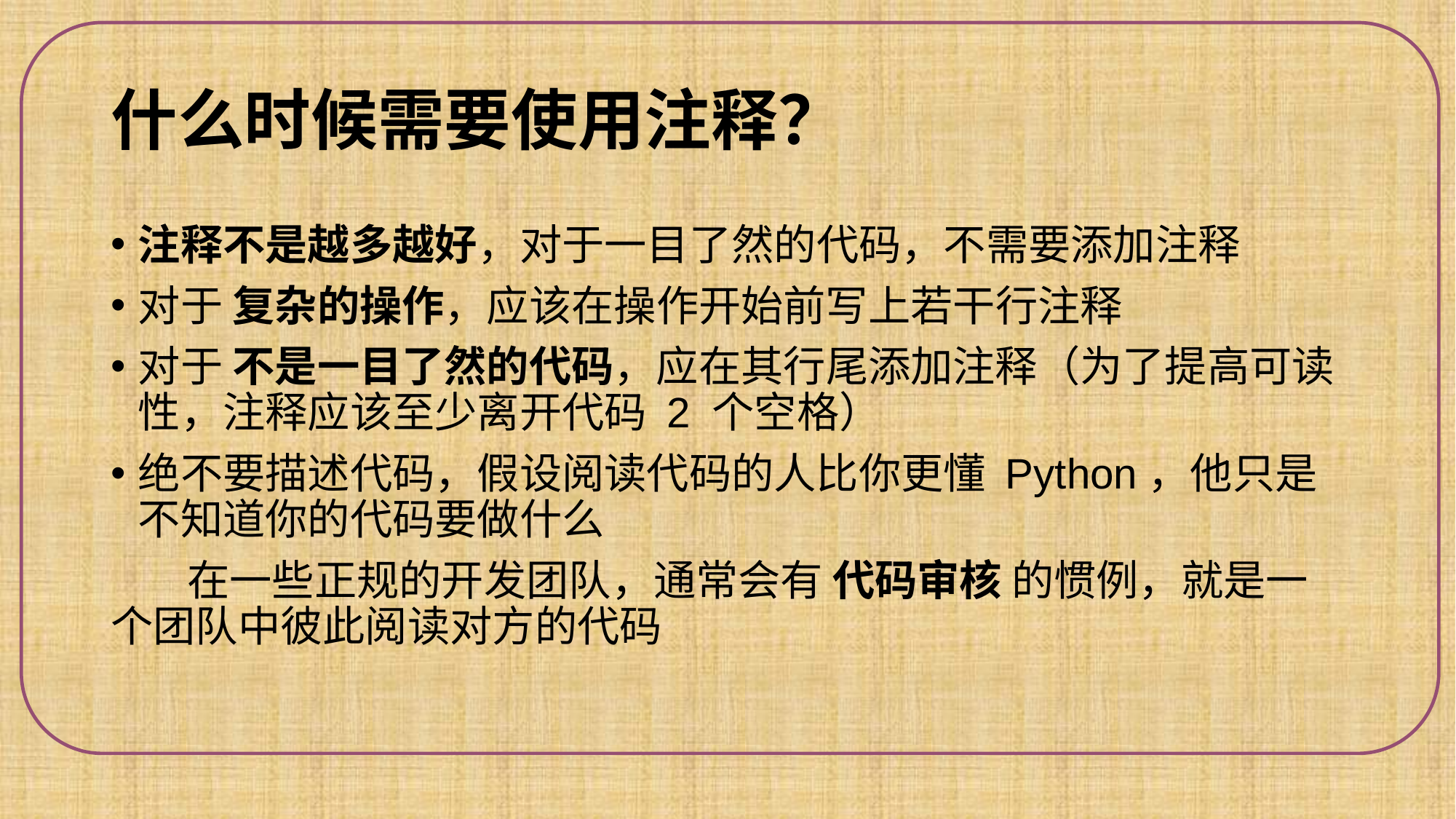

# 什么时候需要使用注释？
注释不是越多越好，对于一目了然的代码，不需要添加注释
对于 复杂的操作，应该在操作开始前写上若干行注释
对于 不是一目了然的代码，应在其行尾添加注释（为了提高可读性，注释应该至少离开代码 2 个空格）
绝不要描述代码，假设阅读代码的人比你更懂 Python，他只是不知道你的代码要做什么
       在一些正规的开发团队，通常会有 代码审核 的惯例，就是一个团队中彼此阅读对方的代码